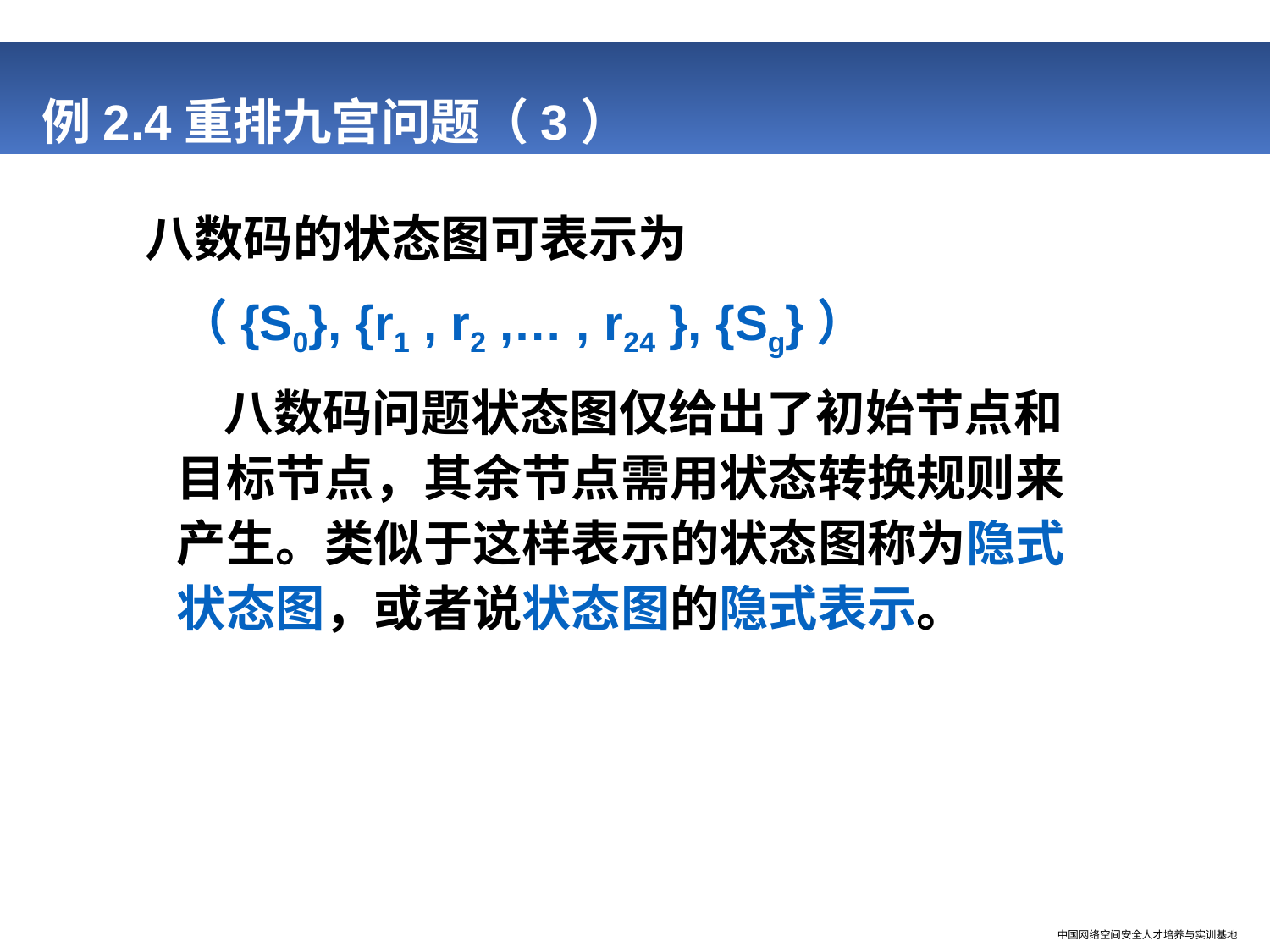

# 例2.4重排九宫问题（3）
八数码的状态图可表示为
  （{S0}, {r1 , r2 ,… , r24 }, {Sg}）
      八数码问题状态图仅给出了初始节点和目标节点，其余节点需用状态转换规则来产生。类似于这样表示的状态图称为隐式状态图，或者说状态图的隐式表示。